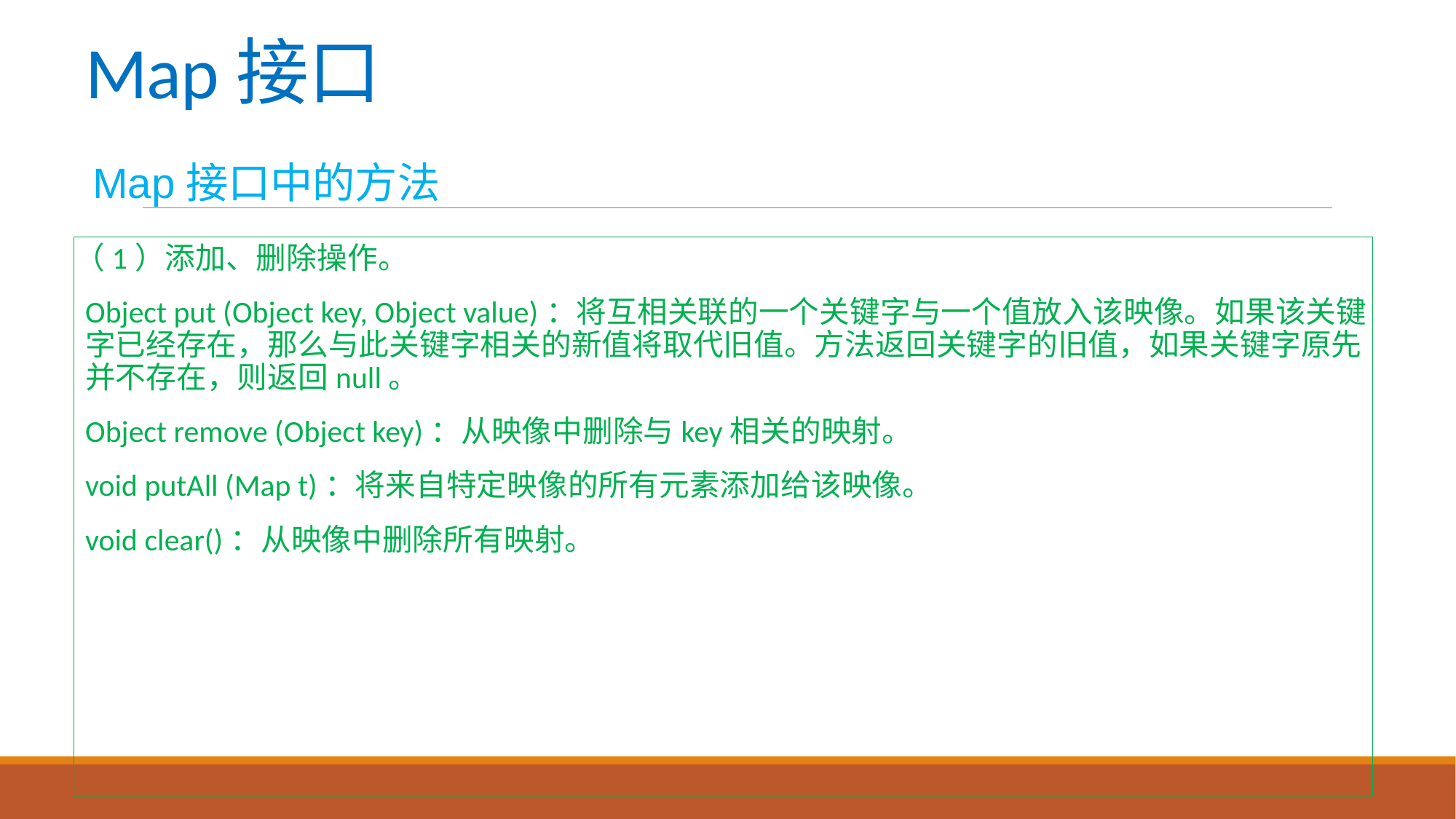

# Map接口
Map接口中的方法
（1）添加、删除操作。
Object put (Object key, Object value)：将互相关联的一个关键字与一个值放入该映像。如果该关键字已经存在，那么与此关键字相关的新值将取代旧值。方法返回关键字的旧值，如果关键字原先并不存在，则返回null。
Object remove (Object key)：从映像中删除与key相关的映射。
void putAll (Map t)：将来自特定映像的所有元素添加给该映像。
void clear()：从映像中删除所有映射。